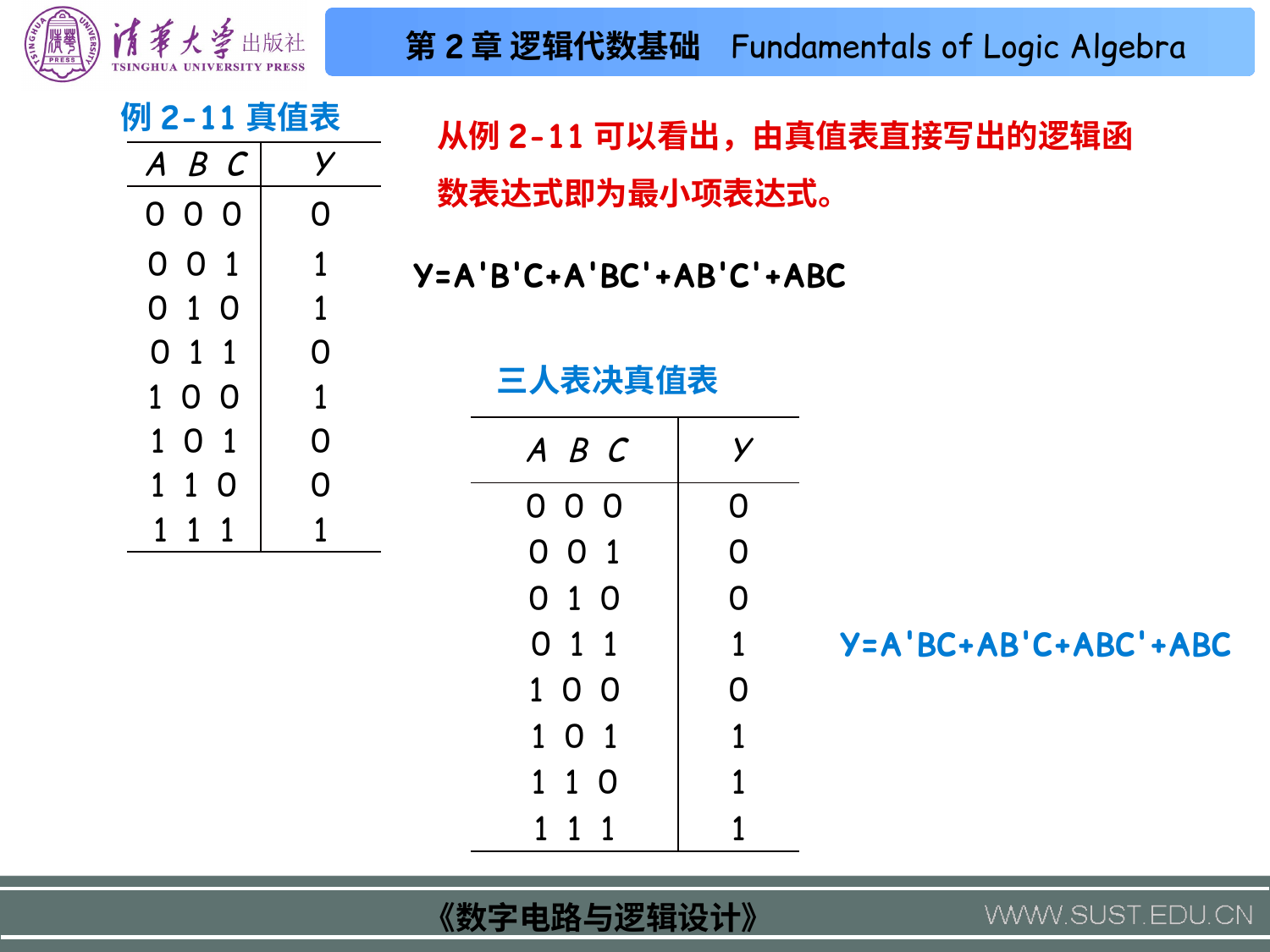

例2-11真值表
从例2-11可以看出，由真值表直接写出的逻辑函数表达式即为最小项表达式。
| A B C | Y |
| --- | --- |
| 0 0 0 | 0 |
| 0 0 1 | 1 |
| 0 1 0 | 1 |
| 0 1 1 | 0 |
| 1 0 0 | 1 |
| 1 0 1 | 0 |
| 1 1 0 | 0 |
| 1 1 1 | 1 |
Y=A'B'C+A'BC'+AB'C'+ABC
三人表决真值表
| A B C | Y |
| --- | --- |
| 0 0 0 | 0 |
| 0 0 1 | 0 |
| 0 1 0 | 0 |
| 0 1 1 | 1 |
| 1 0 0 | 0 |
| 1 0 1 | 1 |
| 1 1 0 | 1 |
| 1 1 1 | 1 |
Y=A'BC+AB'C+ABC'+ABC